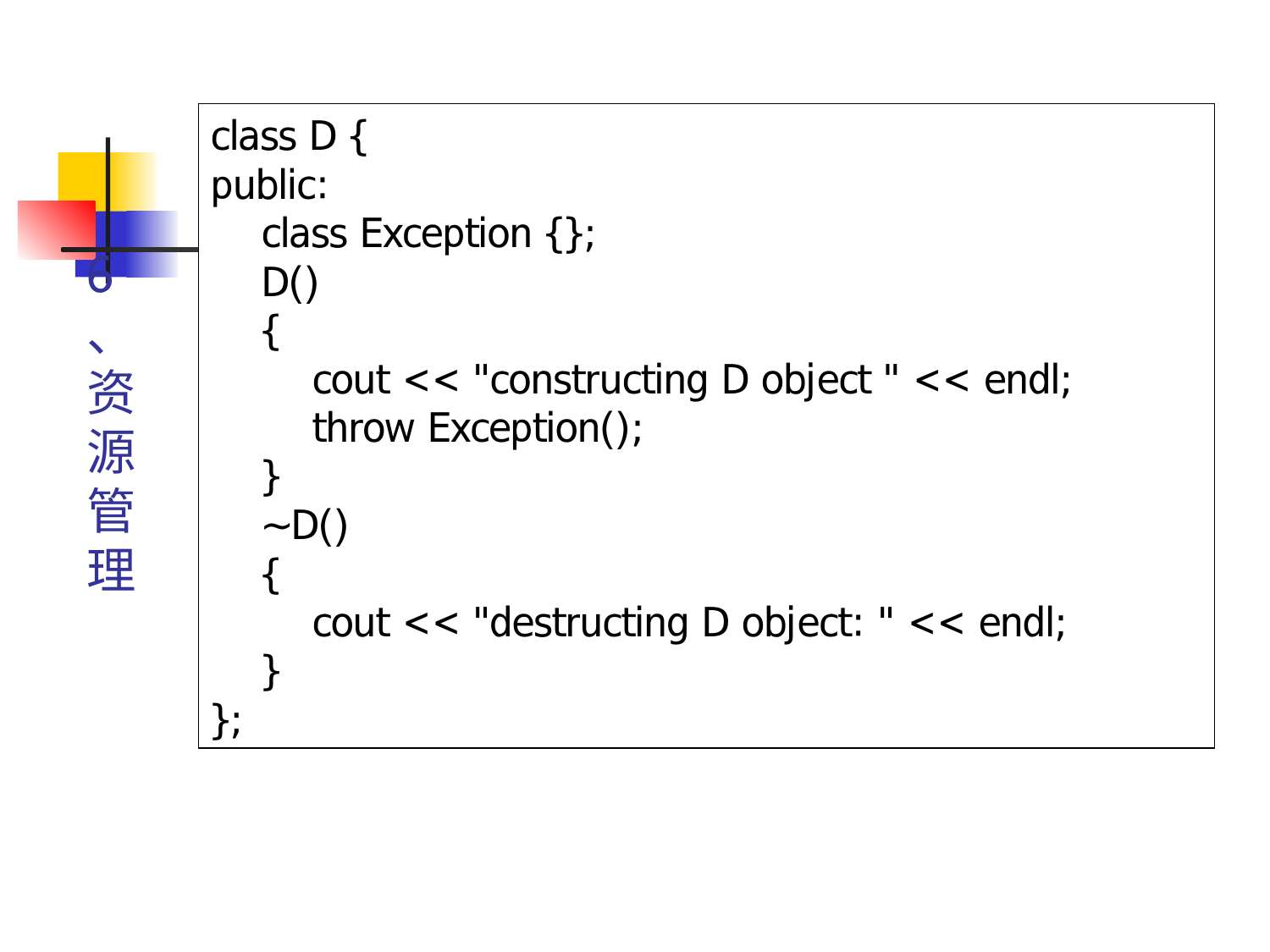

class D {
public:
    class Exception {};
    D()
    {
        cout << "constructing D object " << endl;
        throw Exception();
    }
    ~D()
    {
        cout << "destructing D object: " << endl;
    }
};

6、资源管理